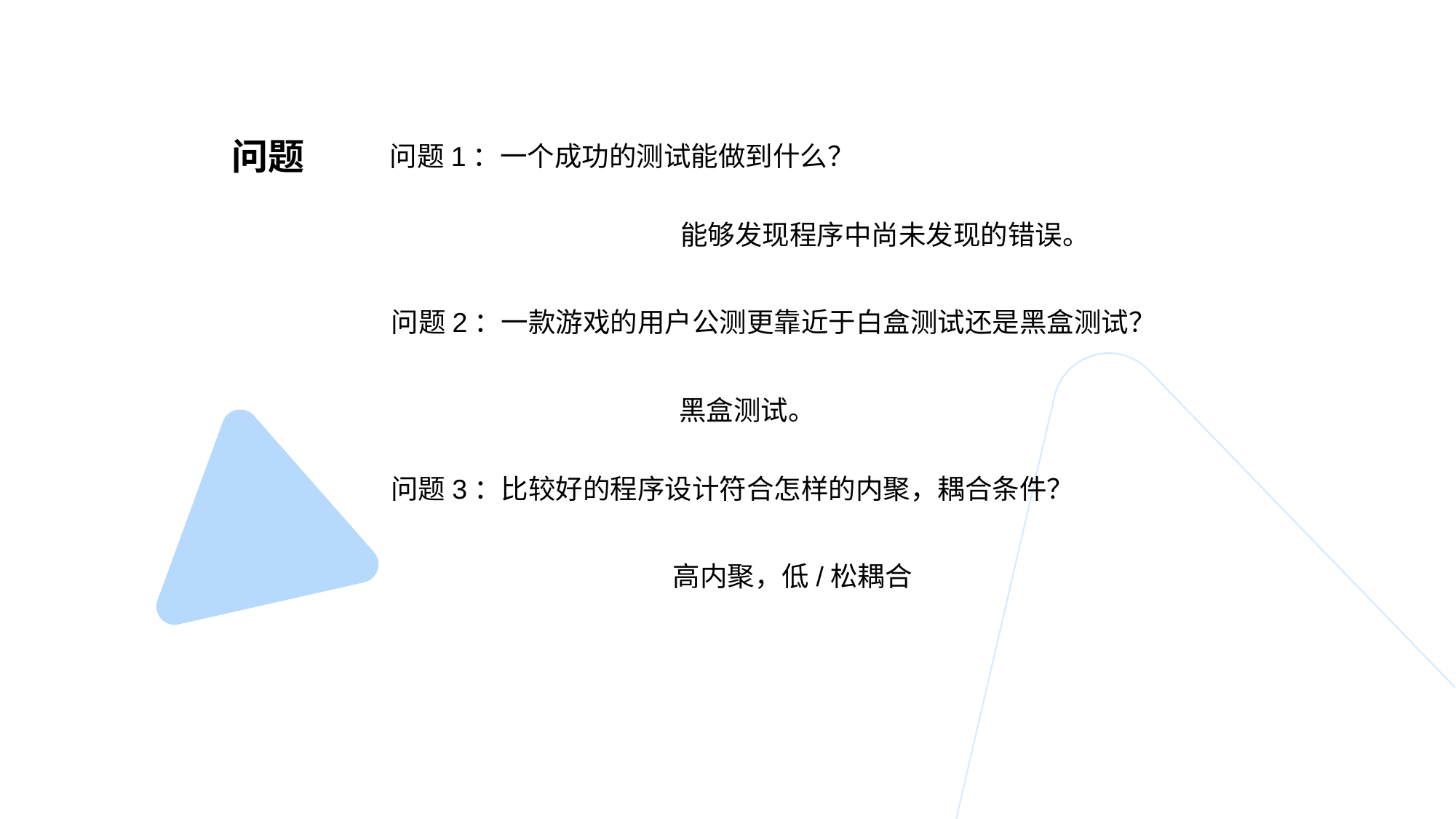

问题
问题1：一个成功的测试能做到什么？
能够发现程序中尚未发现的错误。
问题2：一款游戏的用户公测更靠近于白盒测试还是黑盒测试？

黑盒测试。

问题3：比较好的程序设计符合怎样的内聚，耦合条件？
高内聚，低/松耦合